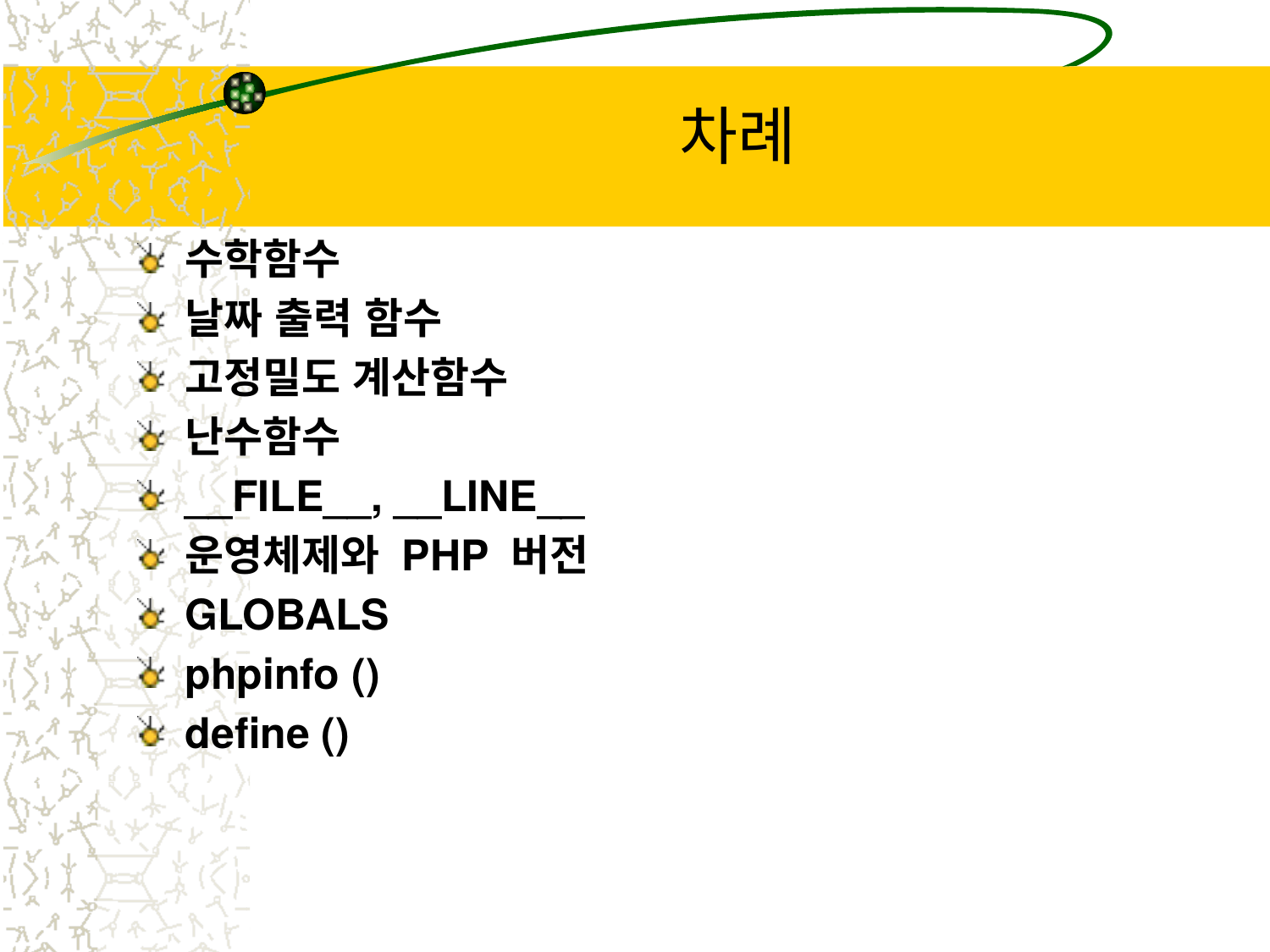

# 차례
수학함수
날짜 출력 함수
고정밀도 계산함수
난수함수
__FILE__, __LINE__
운영체제와 PHP 버전
GLOBALS
phpinfo ()
define ()